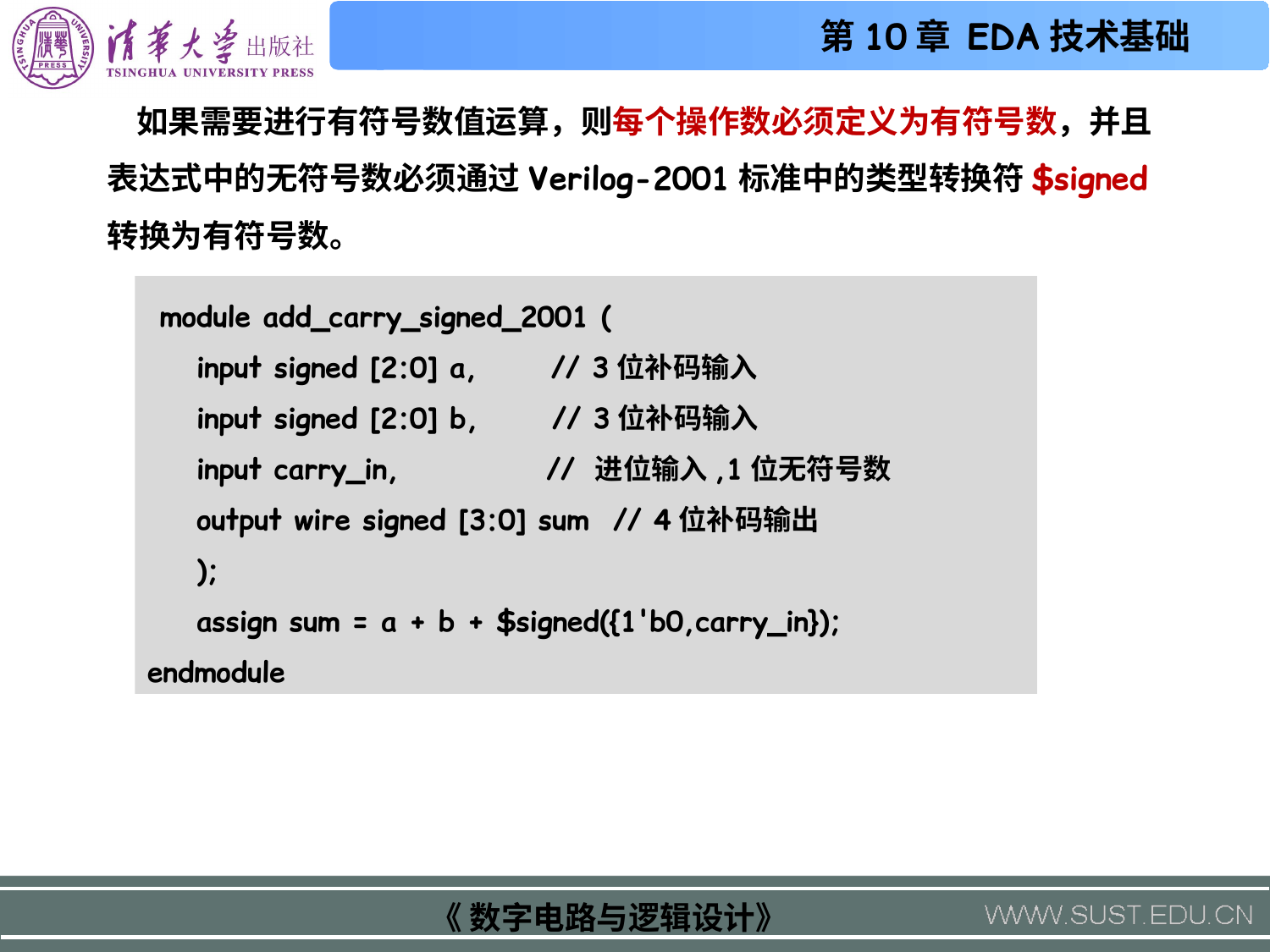

如果需要进行有符号数值运算，则每个操作数必须定义为有符号数，并且表达式中的无符号数必须通过Verilog-2001标准中的类型转换符$signed转换为有符号数。
 module add_carry_signed_2001 (
    input signed [2:0] a,      // 3位补码输入
    input signed [2:0] b,      // 3位补码输入
    input carry_in,            // 进位输入,1位无符号数
    output wire signed [3:0] sum  // 4位补码输出
    );
    assign sum = a + b + $signed({1'b0,carry_in});
endmodule